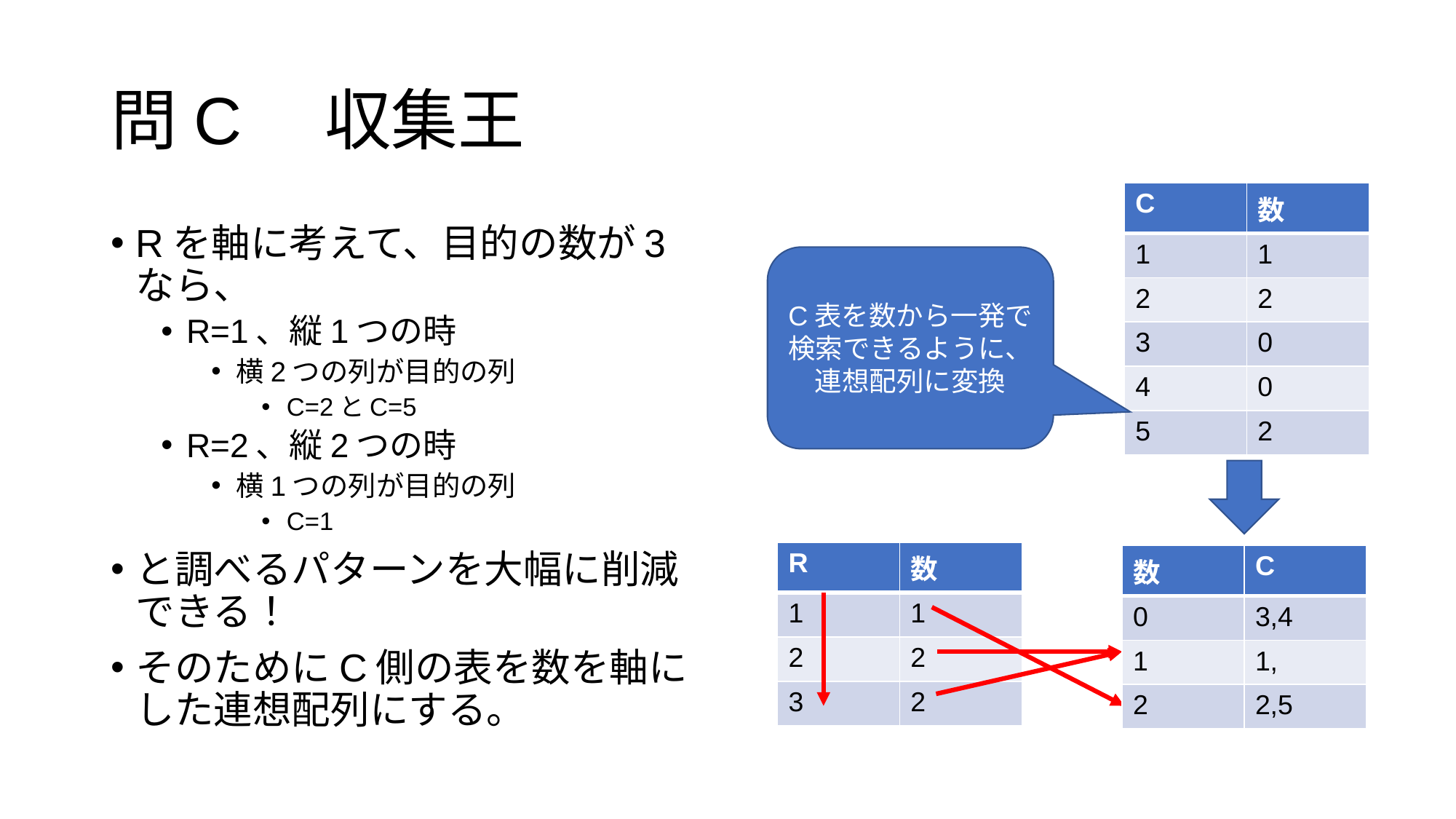

# 問C　収集王
| C | 数 |
| --- | --- |
| 1 | 1 |
| 2 | 2 |
| 3 | 0 |
| 4 | 0 |
| 5 | 2 |
Rを軸に考えて、目的の数が3なら、
R=1、縦1つの時
横2つの列が目的の列
C=2とC=5
R=2、縦2つの時
横1つの列が目的の列
C=1
と調べるパターンを大幅に削減できる！
そのためにC側の表を数を軸にした連想配列にする。
C表を数から一発で検索できるように、
連想配列に変換

| R | 数 |
| --- | --- |
| 1 | 1 |
| 2 | 2 |
| 3 | 2 |
| 数 | C |
| --- | --- |
| 0 | 3,4 |
| 1 | 1, |
| 2 | 2,5 |